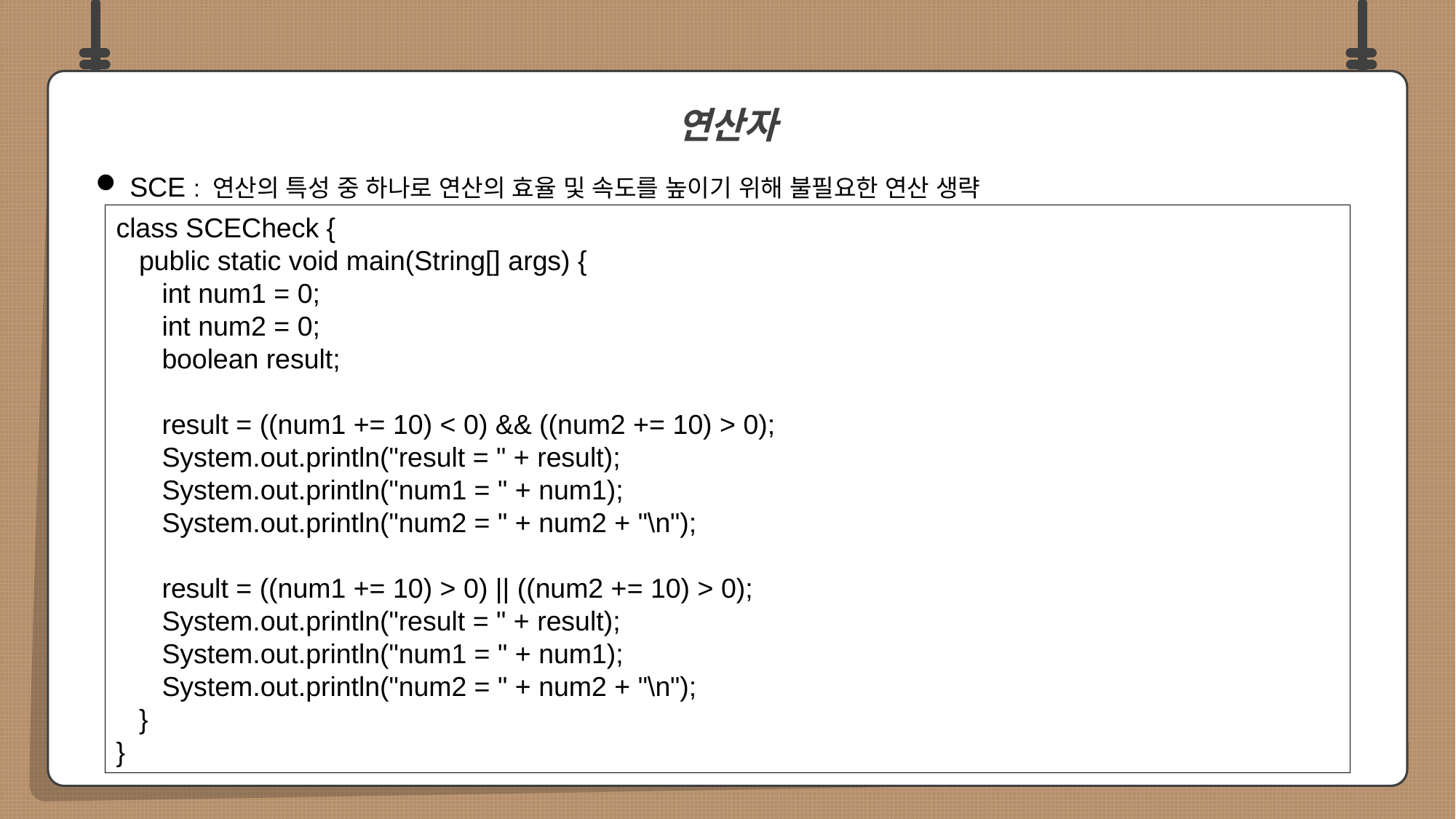

SCE : 연산의 특성 중 하나로 연산의 효율 및 속도를 높이기 위해 불필요한 연산 생략
연산자

class SCECheck {
   public static void main(String[] args) {
      int num1 = 0;
      int num2 = 0;
      boolean result;

      result = ((num1 += 10) < 0) && ((num2 += 10) > 0);
      System.out.println("result = " + result);
      System.out.println("num1 = " + num1);
      System.out.println("num2 = " + num2 + "\n");

      result = ((num1 += 10) > 0) || ((num2 += 10) > 0);
      System.out.println("result = " + result);
      System.out.println("num1 = " + num1);
      System.out.println("num2 = " + num2 + "\n");
   }
}